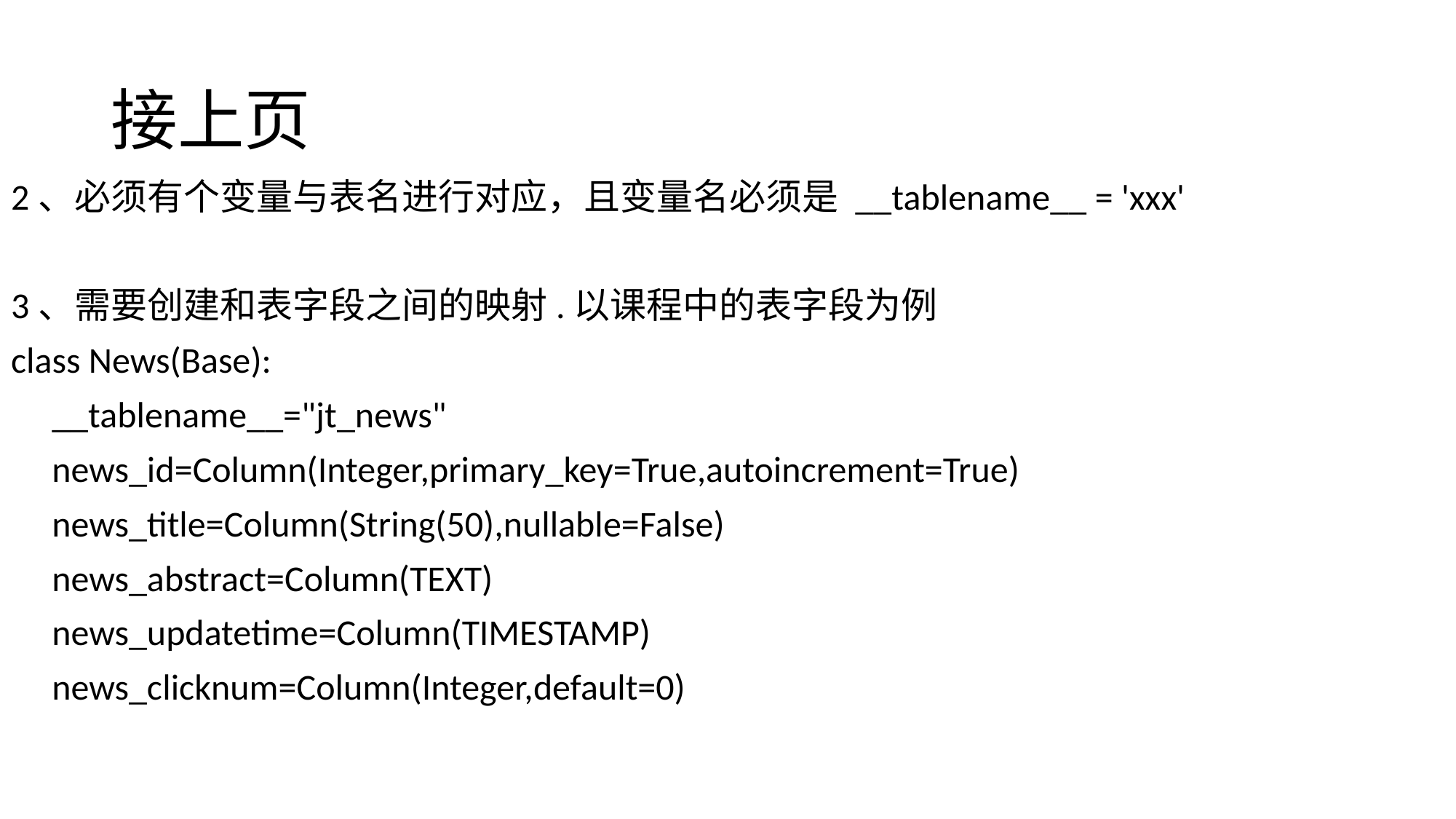

# 接上页
2、必须有个变量与表名进行对应，且变量名必须是 __tablename__ = 'xxx'

3、需要创建和表字段之间的映射.以课程中的表字段为例
class News(Base):
     __tablename__="jt_news"
     news_id=Column(Integer,primary_key=True,autoincrement=True)
     news_title=Column(String(50),nullable=False)
     news_abstract=Column(TEXT)
     news_updatetime=Column(TIMESTAMP)
     news_clicknum=Column(Integer,default=0)